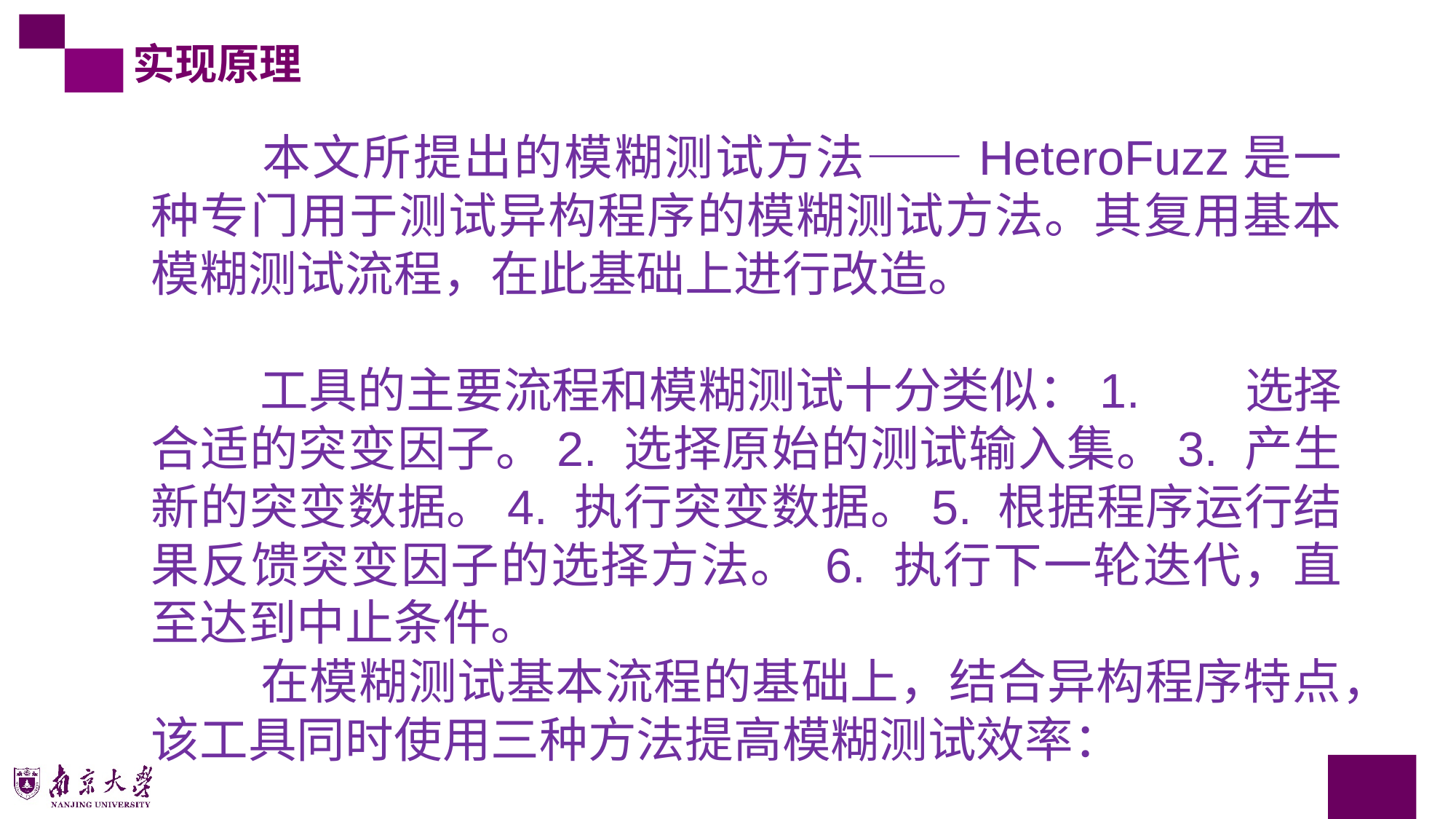

实现原理
	本文所提出的模糊测试方法——HeteroFuzz是一种专门用于测试异构程序的模糊测试方法。其复用基本模糊测试流程，在此基础上进行改造。

	工具的主要流程和模糊测试十分类似：1.	选择合适的突变因子。2. 选择原始的测试输入集。3. 产生新的突变数据。4. 执行突变数据。5. 根据程序运行结果反馈突变因子的选择方法。 6. 执行下一轮迭代，直至达到中止条件。
	在模糊测试基本流程的基础上，结合异构程序特点，该工具同时使用三种方法提高模糊测试效率：

5